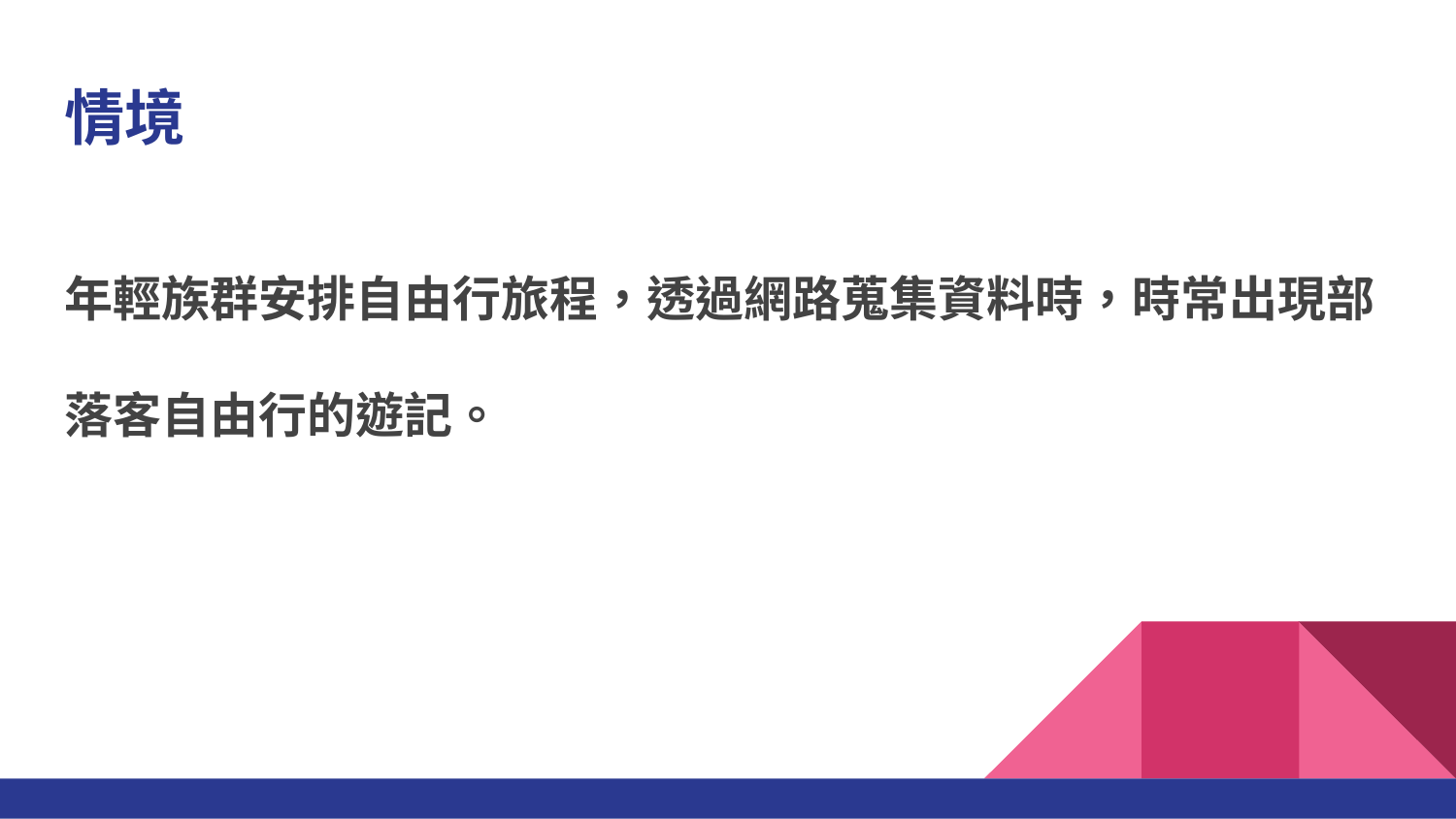

# 情境
年輕族群安排自由行旅程，透過網路蒐集資料時，時常出現部落客自由行的遊記。